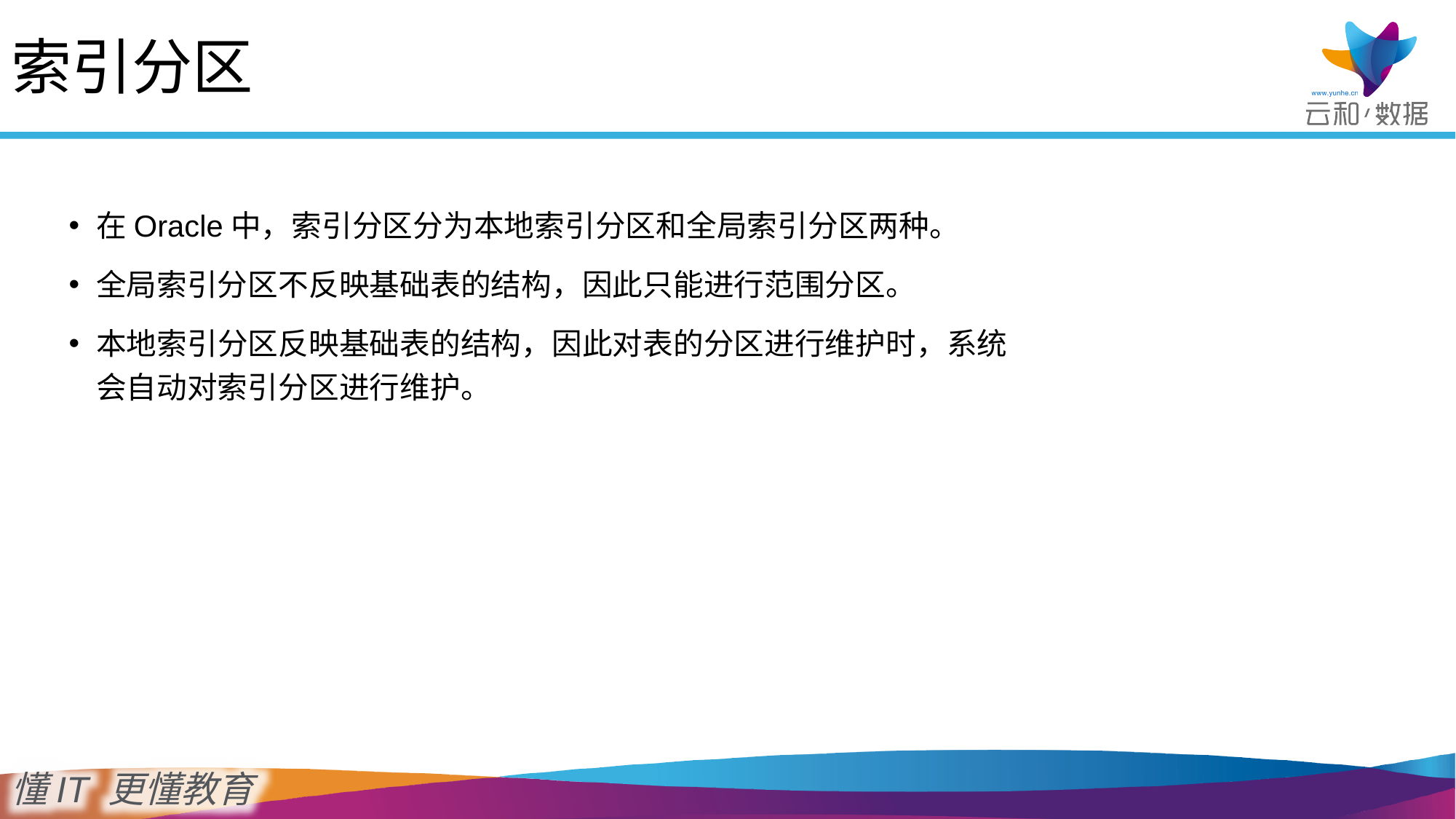

索引分区
在Oracle中，索引分区分为本地索引分区和全局索引分区两种。
全局索引分区不反映基础表的结构，因此只能进行范围分区。
本地索引分区反映基础表的结构，因此对表的分区进行维护时，系统会自动对索引分区进行维护。